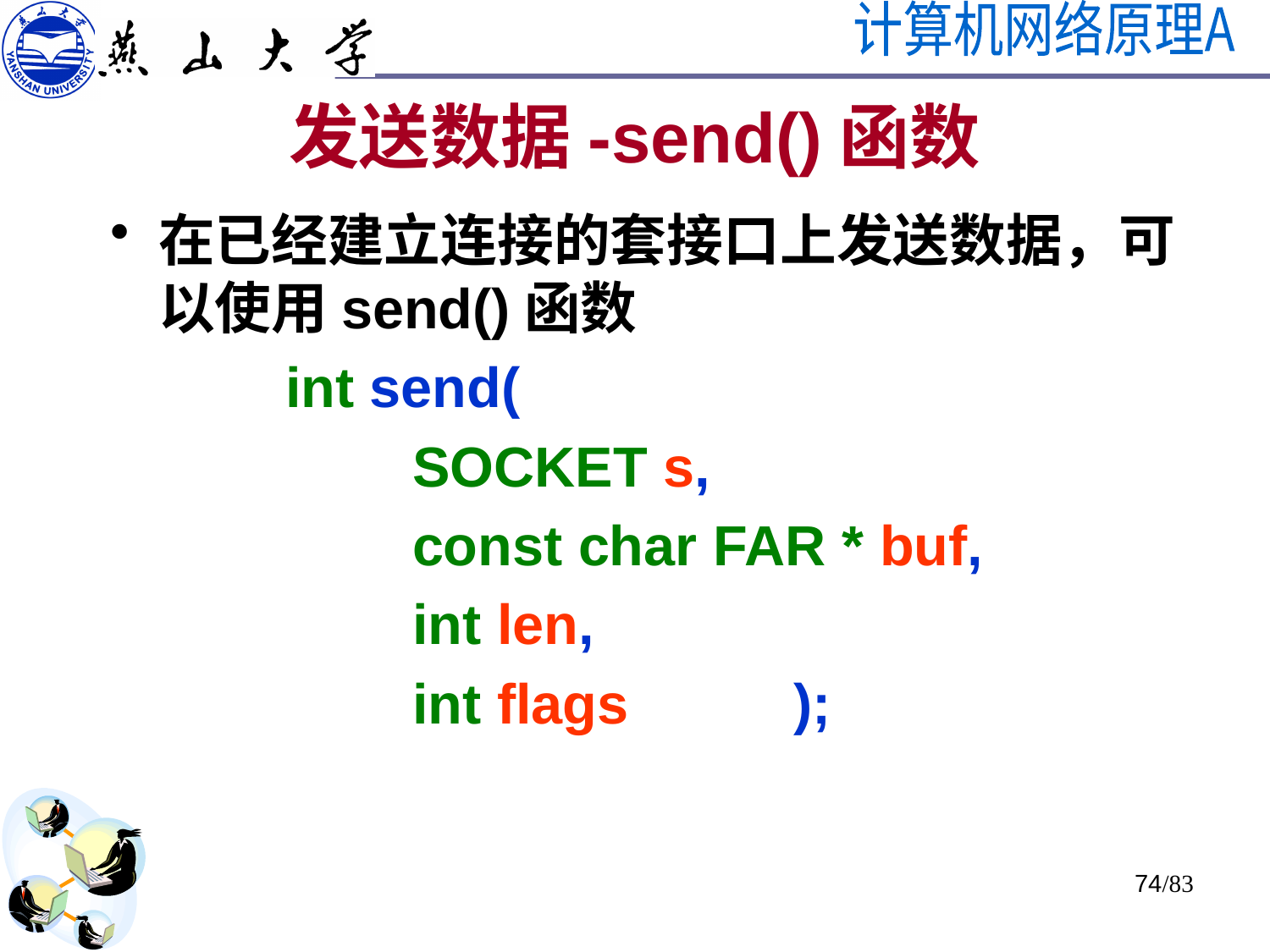

# 发送数据-send()函数
在已经建立连接的套接口上发送数据，可以使用send()函数
		int send(
			SOCKET s,
			const char FAR * buf,
			int len,
			int flags		);
74/83